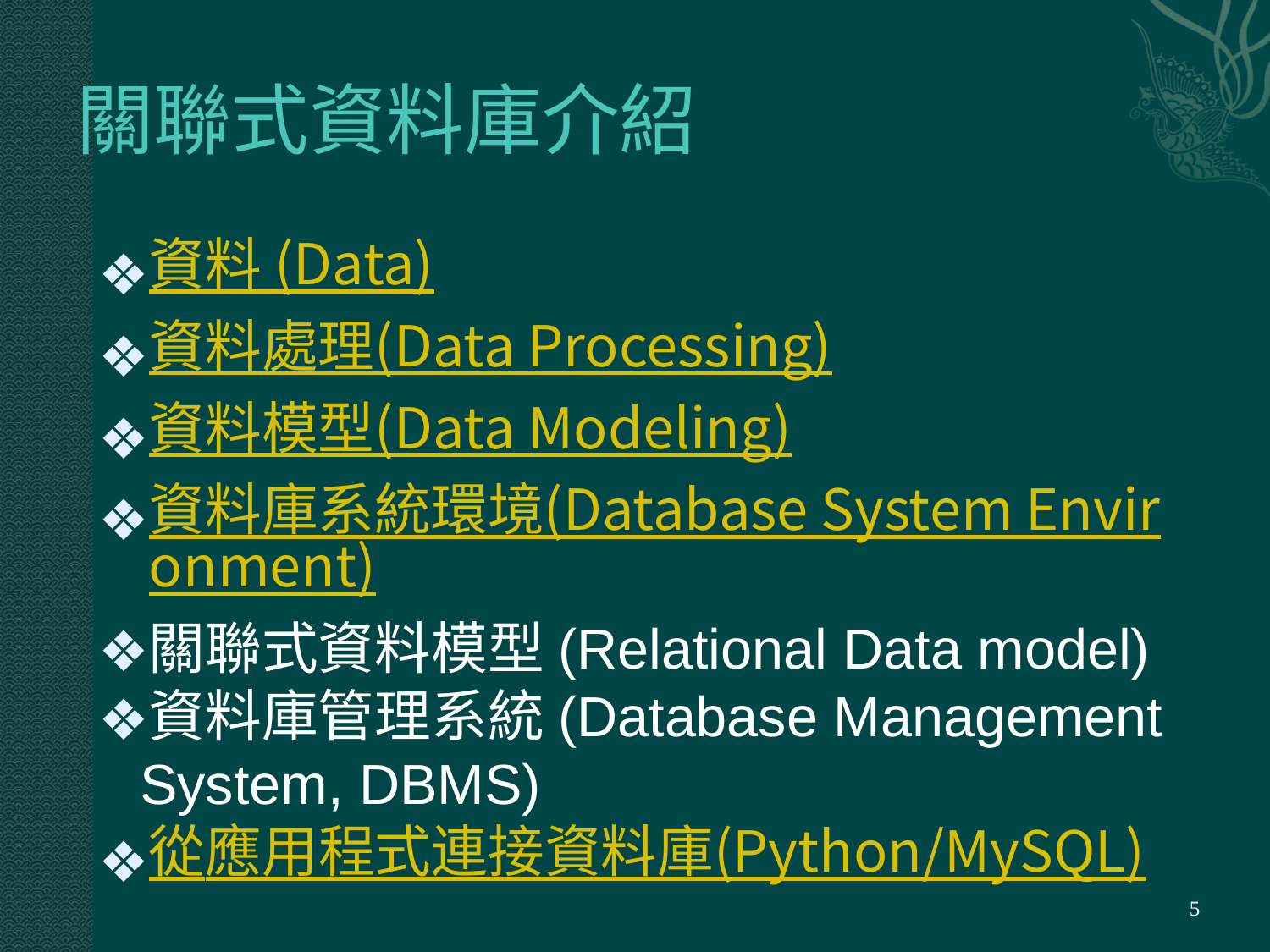

# 關聯式資料庫介紹
資料 (Data)
資料處理(Data Processing)
資料模型(Data Modeling)
資料庫系統環境(Database System Environment)
關聯式資料模型(Relational Data model)
資料庫管理系統(Database Management System, DBMS)
從應用程式連接資料庫(Python/MySQL)
5